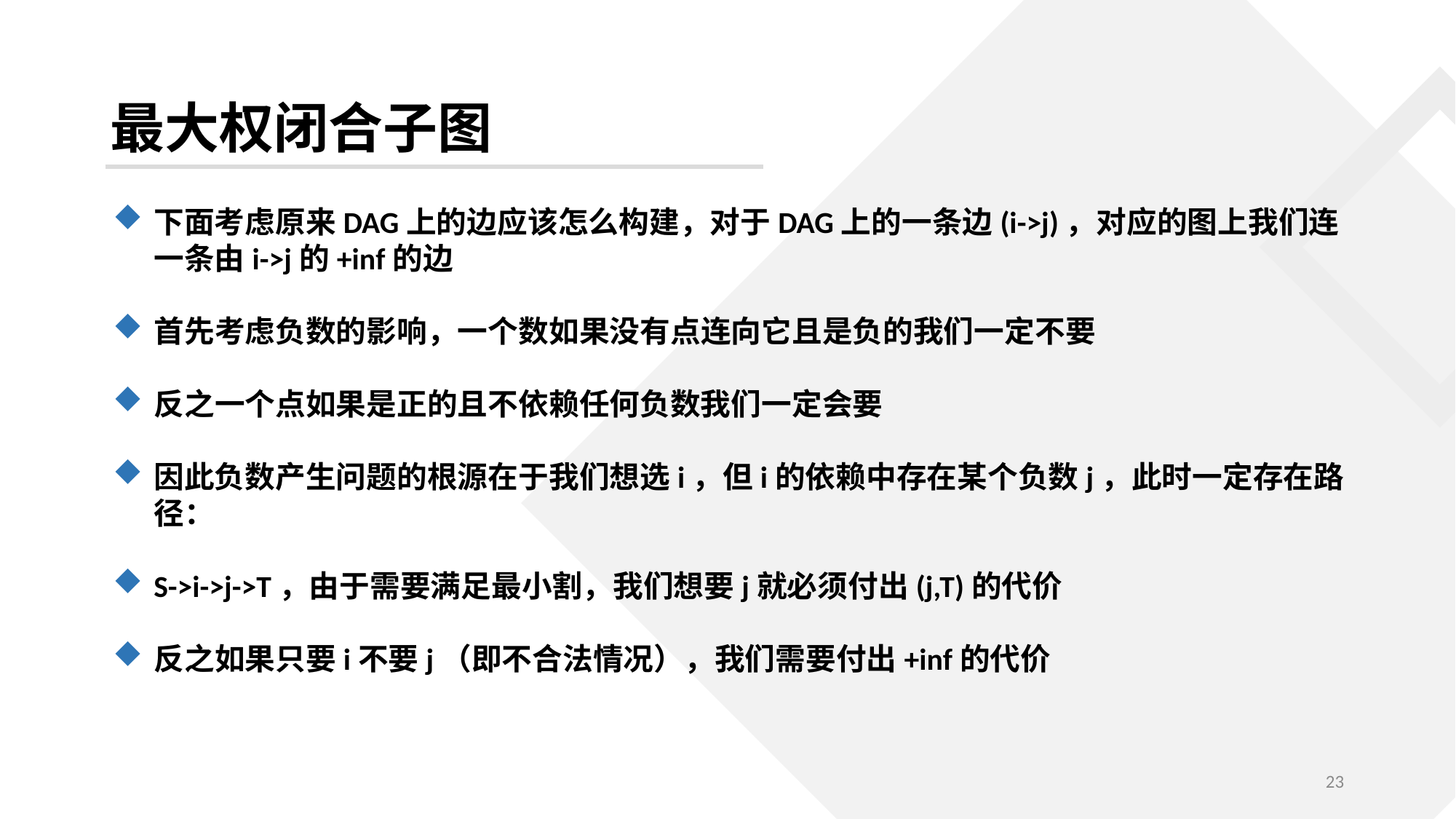

最大权闭合子图
下面考虑原来DAG上的边应该怎么构建，对于DAG上的一条边(i->j)，对应的图上我们连一条由i->j的+inf的边

首先考虑负数的影响，一个数如果没有点连向它且是负的我们一定不要

反之一个点如果是正的且不依赖任何负数我们一定会要

因此负数产生问题的根源在于我们想选i，但i的依赖中存在某个负数j，此时一定存在路径：

S->i->j->T，由于需要满足最小割，我们想要j就必须付出(j,T)的代价

反之如果只要i不要j（即不合法情况），我们需要付出+inf的代价
23